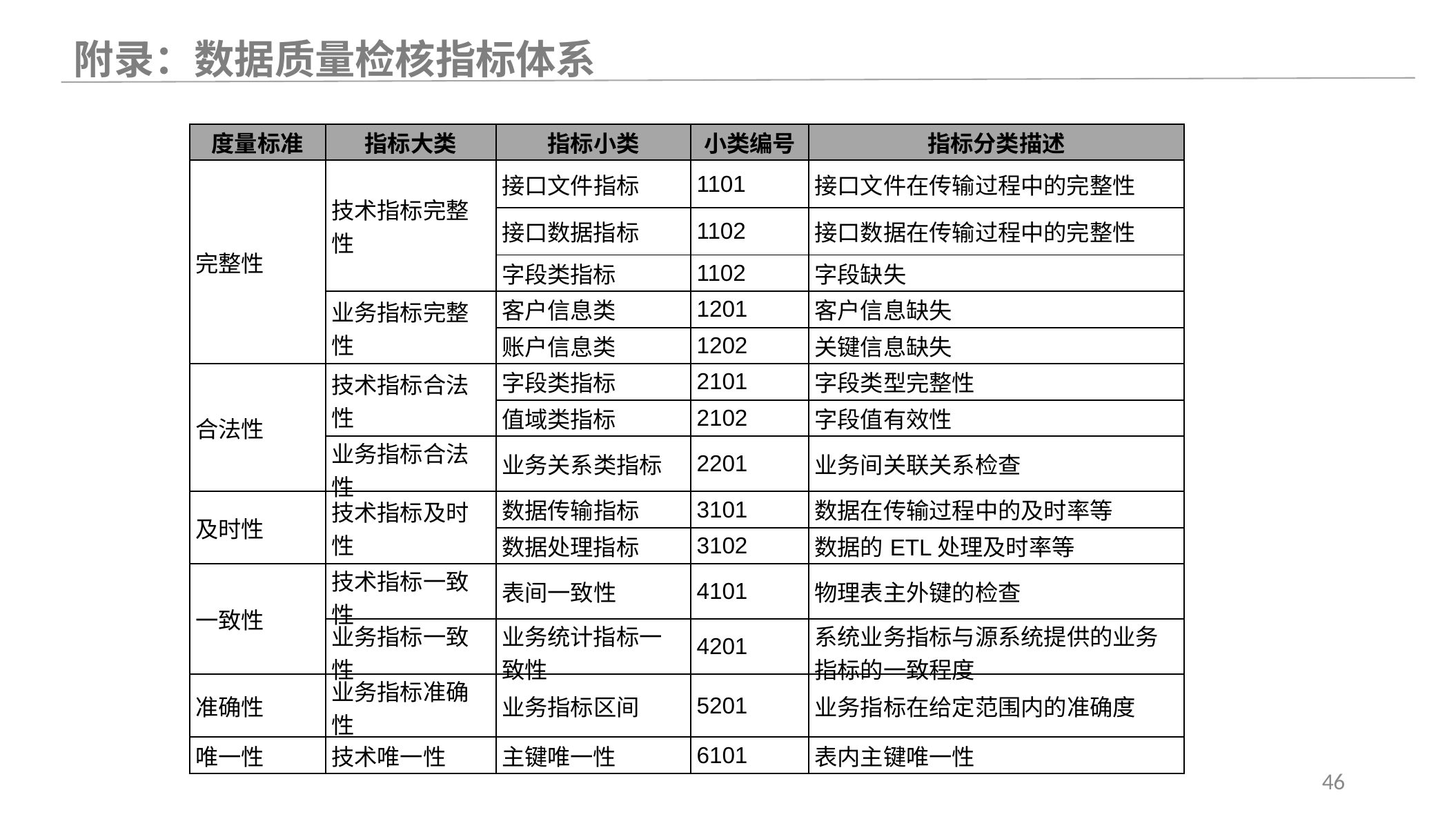

附录：数据质量检核指标体系
| 度量标准 | 指标大类 | 指标小类 | 小类编号 | 指标分类描述 |
| --- | --- | --- | --- | --- |
| 完整性 | 技术指标完整性 | 接口文件指标 | 1101 | 接口文件在传输过程中的完整性 |
|  |  | 接口数据指标 | 1102 | 接口数据在传输过程中的完整性 |
|  |  | 字段类指标 | 1102 | 字段缺失 |
|  | 业务指标完整性 | 客户信息类 | 1201 | 客户信息缺失 |
|  |  | 账户信息类 | 1202 | 关键信息缺失 |
| 合法性 | 技术指标合法性 | 字段类指标 | 2101 | 字段类型完整性 |
|  |  | 值域类指标 | 2102 | 字段值有效性 |
|  | 业务指标合法性 | 业务关系类指标 | 2201 | 业务间关联关系检查 |
| 及时性 | 技术指标及时性 | 数据传输指标 | 3101 | 数据在传输过程中的及时率等 |
|  |  | 数据处理指标 | 3102 | 数据的ETL处理及时率等 |
| 一致性 | 技术指标一致性 | 表间一致性 | 4101 | 物理表主外键的检查 |
|  | 业务指标一致性 | 业务统计指标一致性 | 4201 | 系统业务指标与源系统提供的业务指标的一致程度 |
| 准确性 | 业务指标准确性 | 业务指标区间 | 5201 | 业务指标在给定范围内的准确度 |
| 唯一性 | 技术唯一性 | 主键唯一性 | 6101 | 表内主键唯一性 |
46